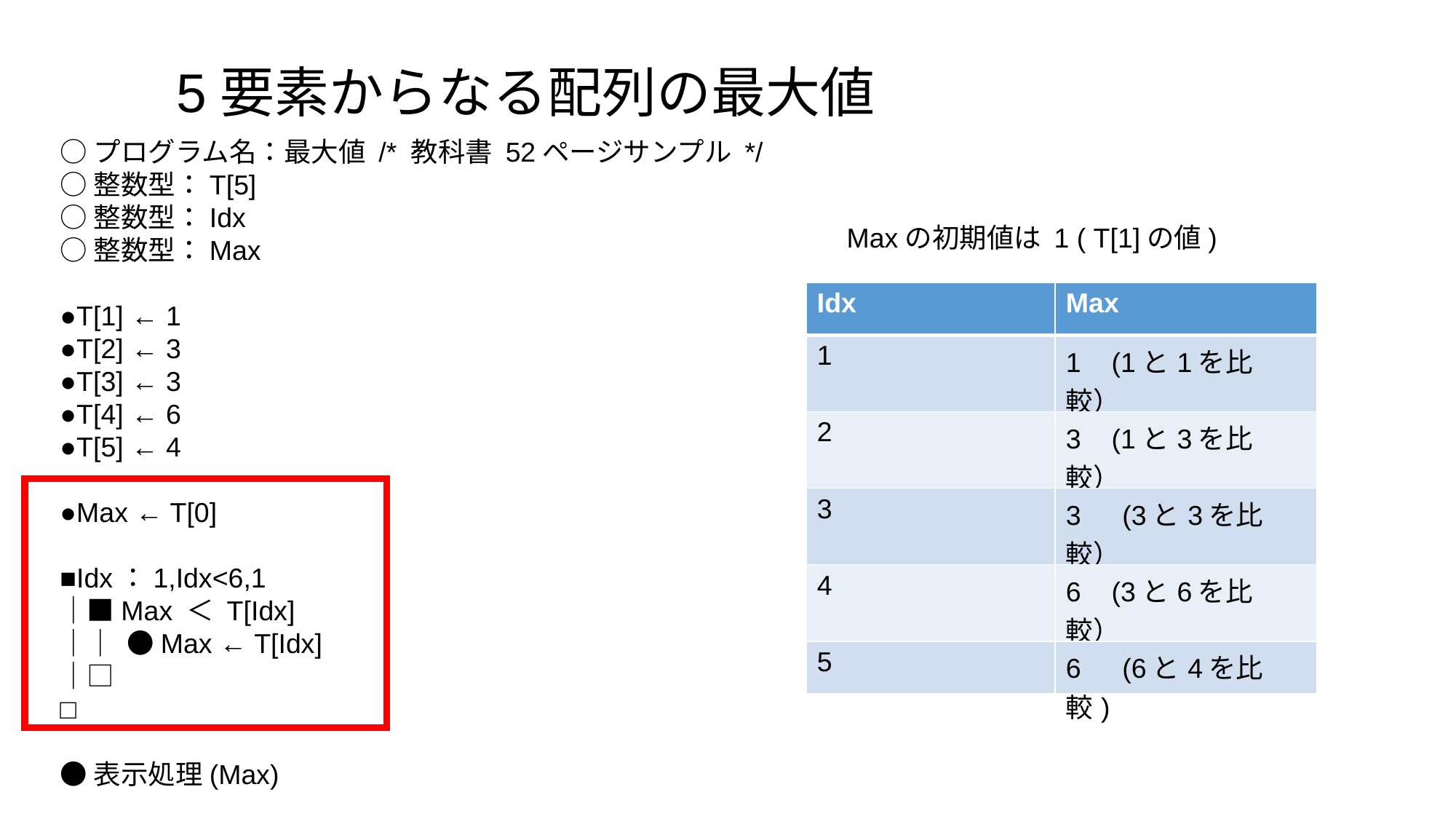

5要素からなる配列の最大値
○プログラム名：最大値 /* 教科書 52ページサンプル */
○整数型：T[5]
○整数型：Idx
○整数型：Max

●T[1] ← 1
●T[2] ← 3
●T[3] ← 3
●T[4] ← 6
●T[5] ← 4

●Max ← T[0]

■Idx：1,Idx<6,1
｜■Max ＜ T[Idx]
｜｜  ●Max ← T[Idx]
｜□
□

●表示処理(Max)

Maxの初期値は 1 ( T[1]の値)
| Idx | Max |
| --- | --- |
| 1 | 1 (1と1を比較） |
| 2 | 3 (1と3を比較） |
| 3 | 3　(3と3を比較） |
| 4 | 6 (3と6を比較） |
| 5 | 6　(6と4を比較) |